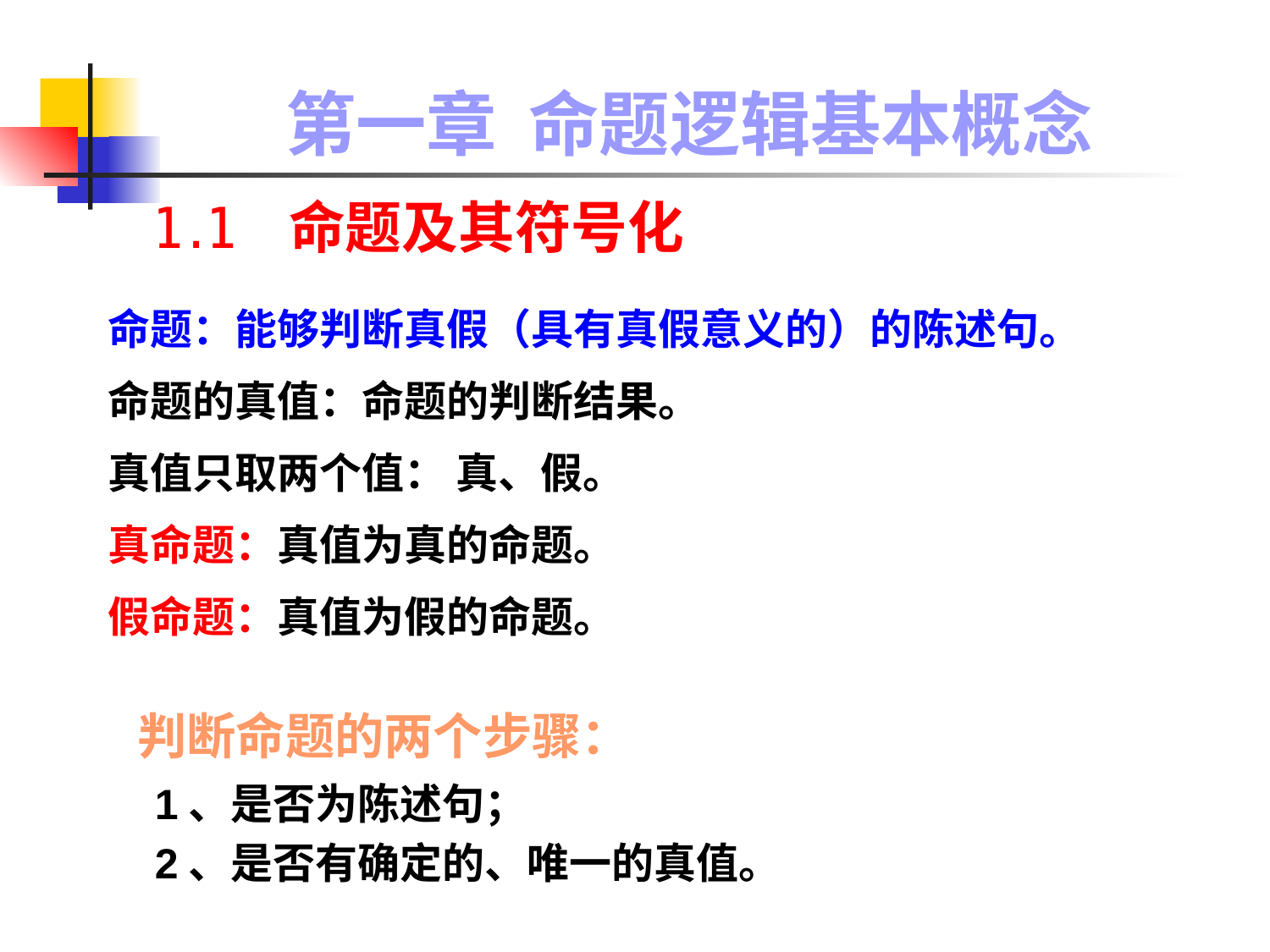

# 第一章  命题逻辑基本概念
1.1  命题及其符号化
命题：能够判断真假（具有真假意义的）的陈述句。
命题的真值：命题的判断结果。
真值只取两个值： 真、假。
真命题：真值为真的命题。
假命题：真值为假的命题。
判断命题的两个步骤：
    1、是否为陈述句；
    2、是否有确定的、唯一的真值。